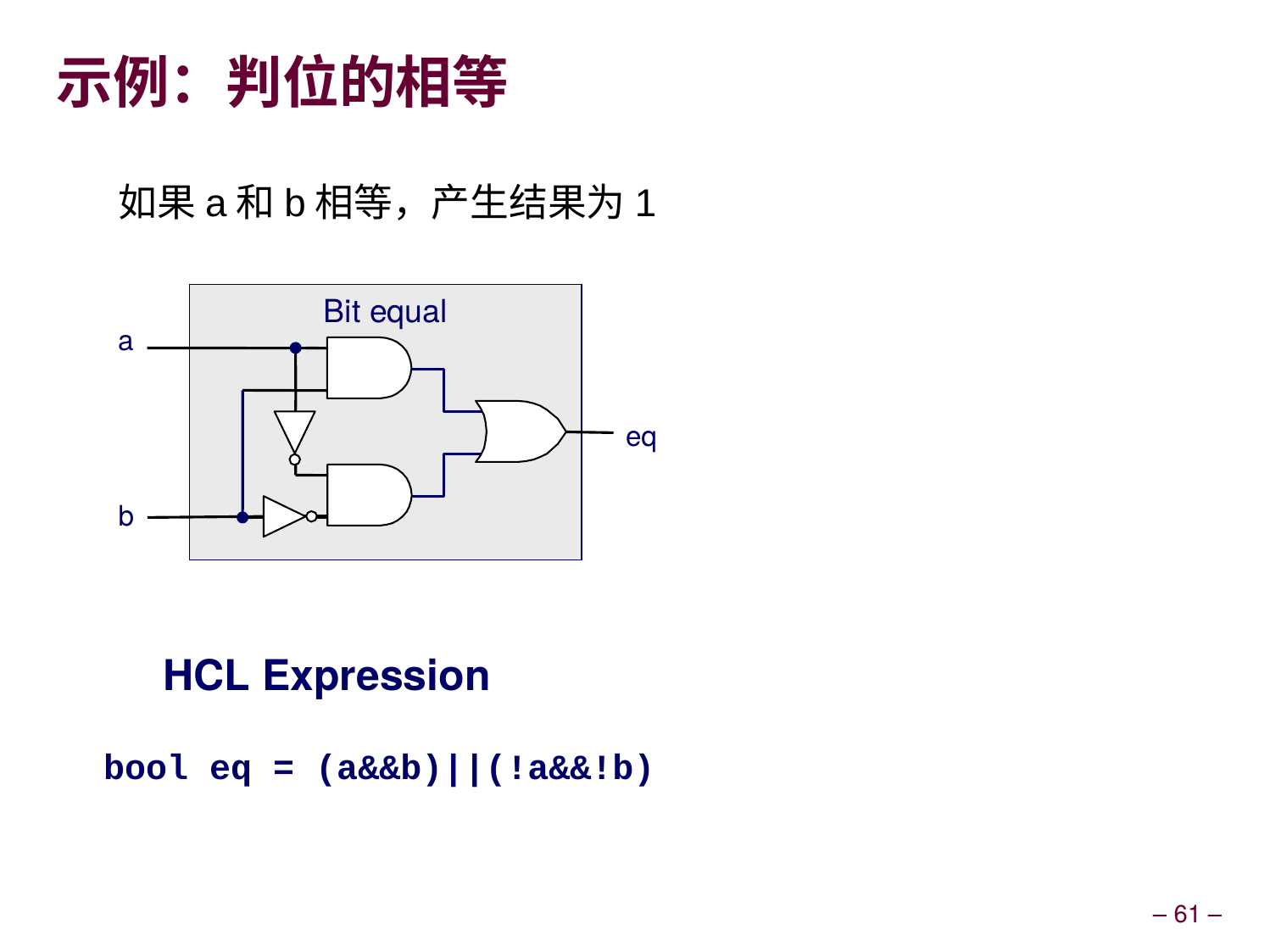

# 示例：判位的相等
如果a和b相等，产生结果为1
Bit equal
a

eq

b

HCL Expression
bool eq = (a&&b)||(!a&&!b)